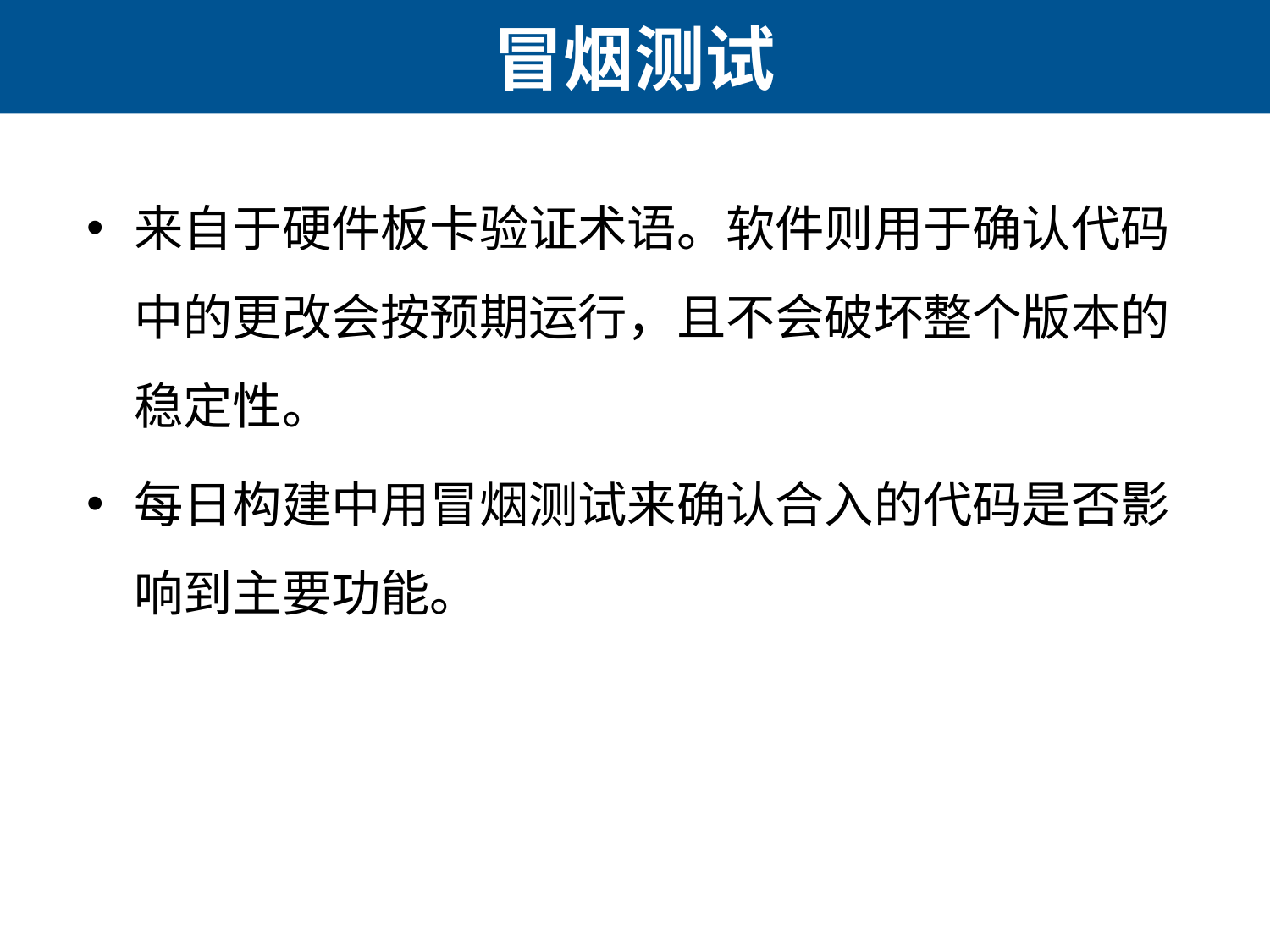

# 冒烟测试
来自于硬件板卡验证术语。软件则用于确认代码中的更改会按预期运行，且不会破坏整个版本的稳定性。
每日构建中用冒烟测试来确认合入的代码是否影响到主要功能。